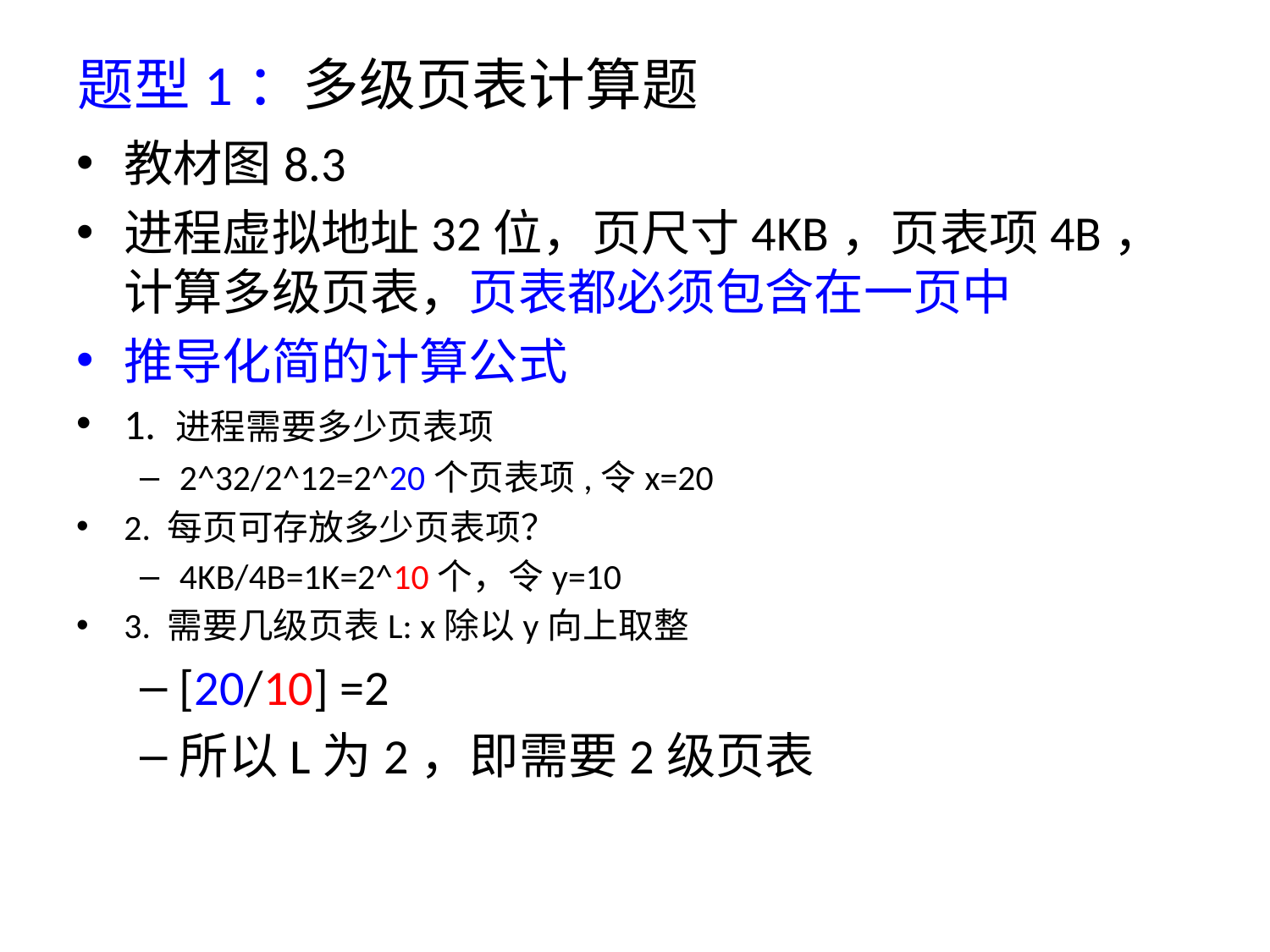

# 题型1：多级页表计算题
教材图8.3
进程虚拟地址32位，页尺寸4KB，页表项4B，计算多级页表，页表都必须包含在一页中
推导化简的计算公式
1. 进程需要多少页表项
2^32/2^12=2^20个页表项,令x=20
2. 每页可存放多少页表项？
4KB/4B=1K=2^10个，令y=10
3. 需要几级页表L: x除以y向上取整
[20/10] =2
所以L为2，即需要2级页表